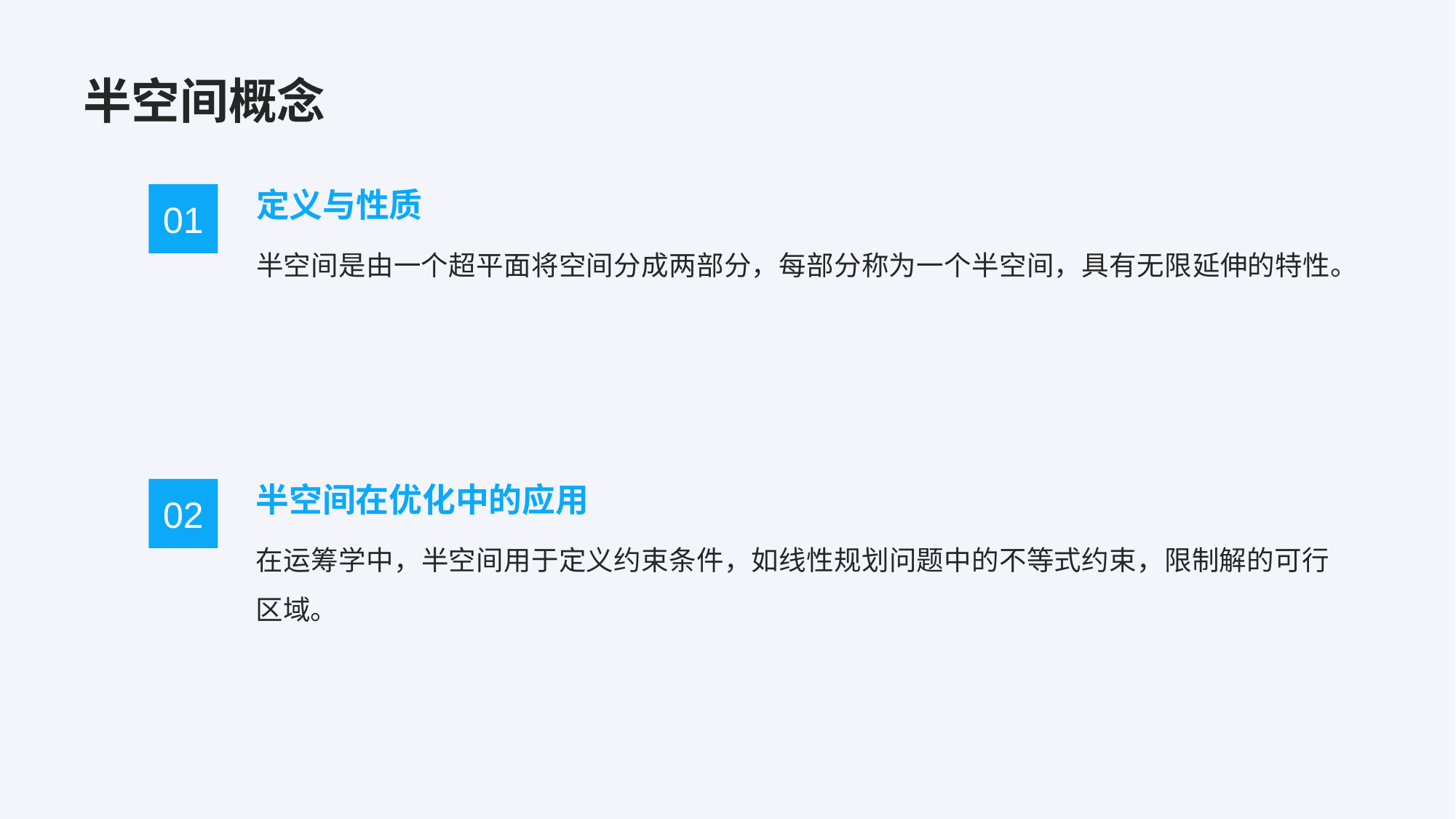

# 半空间概念
定义与性质
01
半空间是由一个超平面将空间分成两部分，每部分称为一个半空间，具有无限延伸的特性。
半空间在优化中的应用
02
在运筹学中，半空间用于定义约束条件，如线性规划问题中的不等式约束，限制解的可行区域。